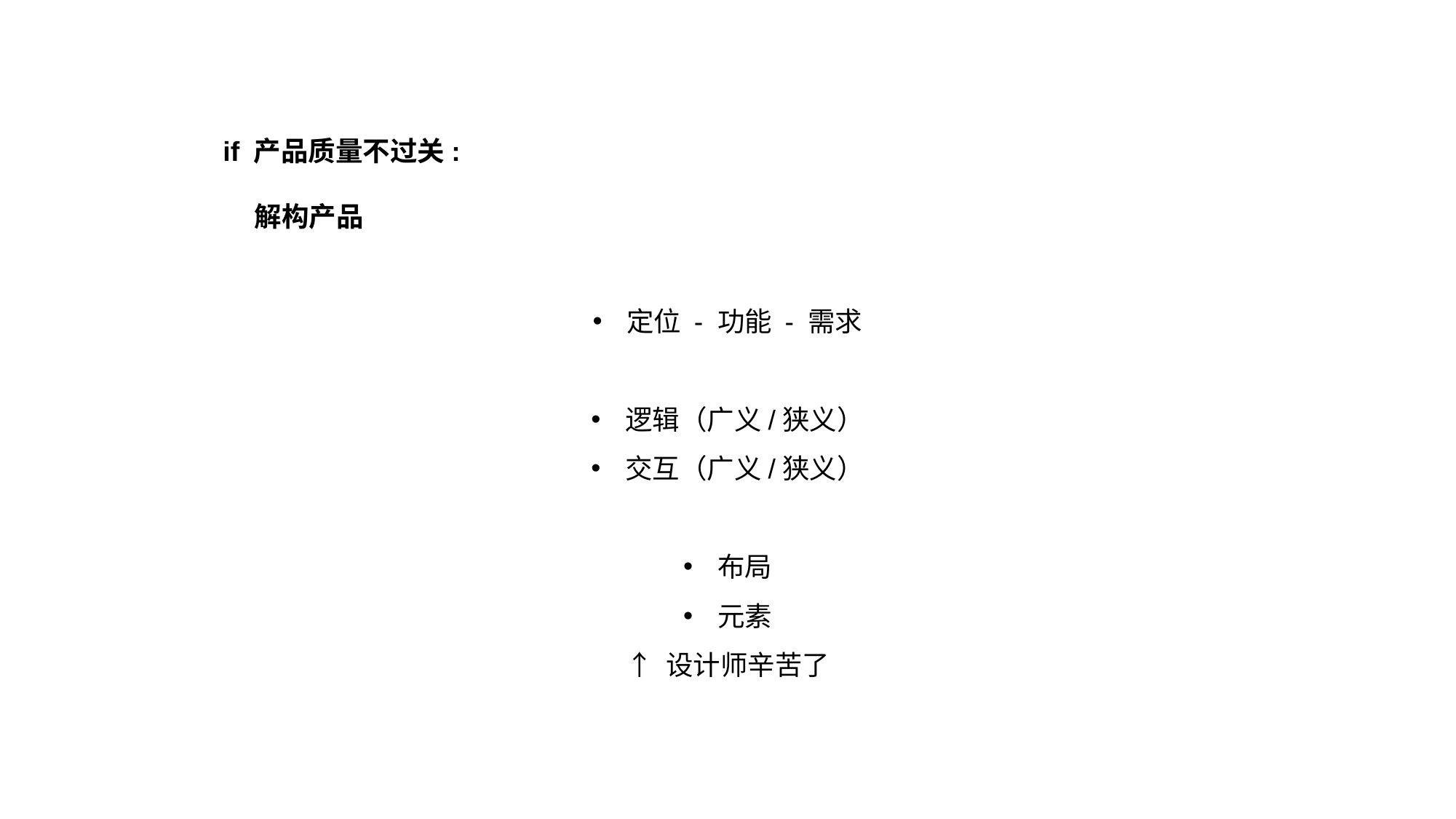

if 产品质量不过关:

    解构产品
定位 - 功能 - 需求

逻辑（广义/狭义）
交互（广义/狭义）

布局
元素
↑ 设计师辛苦了